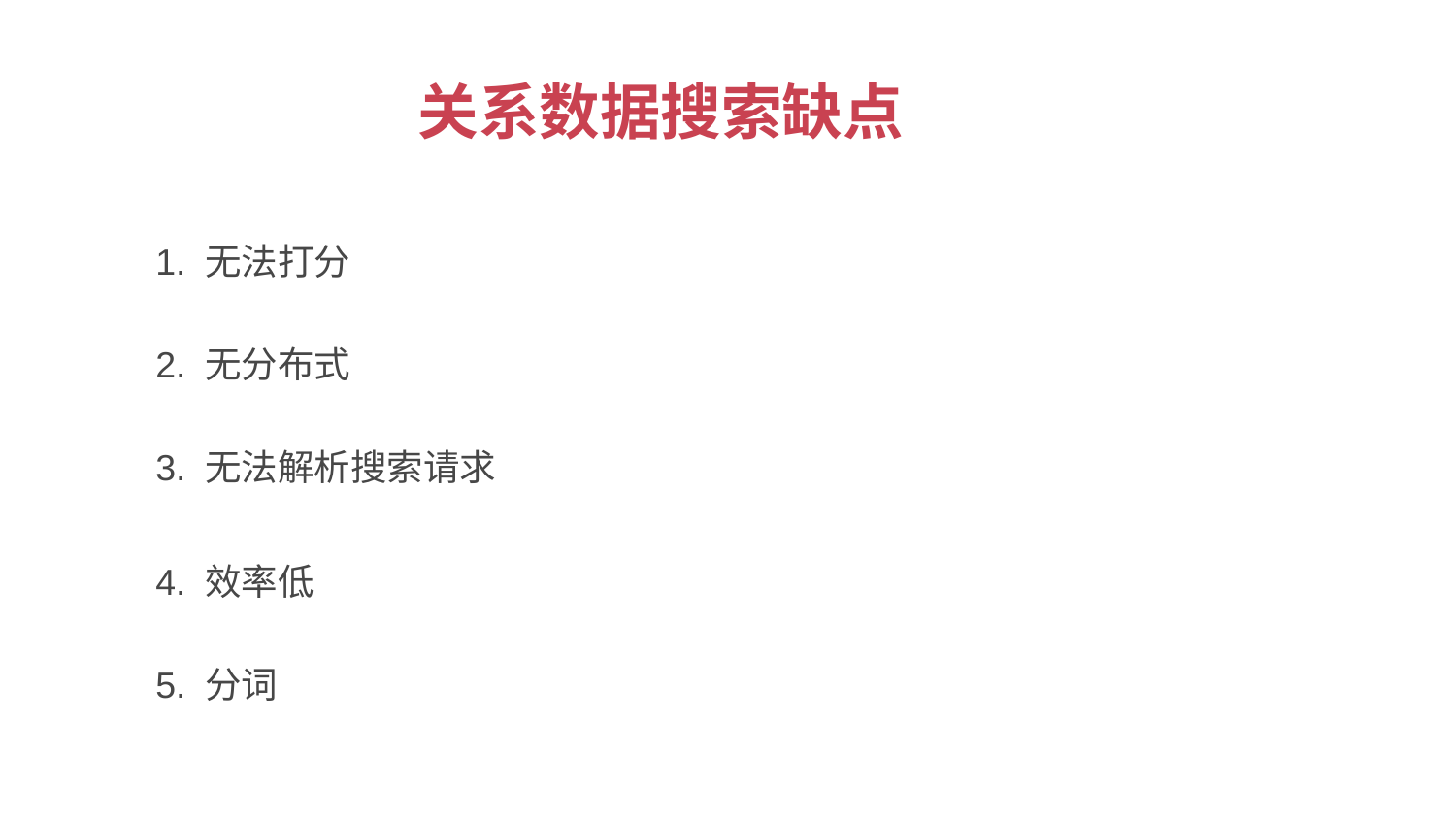

关系数据搜索缺点
1. 无法打分
2. 无分布式
3. 无法解析搜索请求
4. 效率低
5. 分词